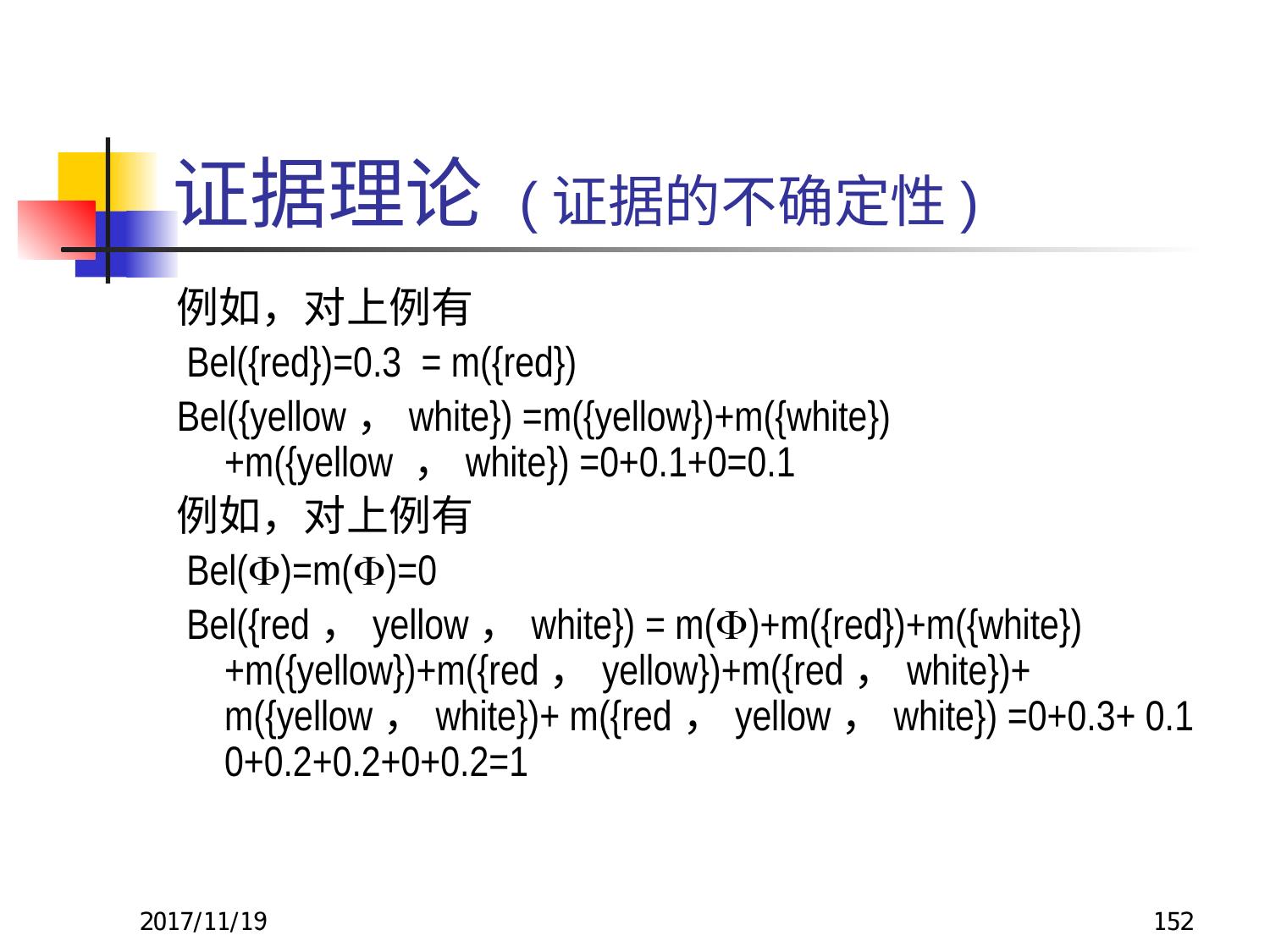

# 证据理论 (证据的不确定性)
例如，对上例有
 Bel({red})=0.3  = m({red})
Bel({yellow，white}) =m({yellow})+m({white})+m({yellow ，white}) =0+0.1+0=0.1
例如，对上例有
 Bel(Φ)=m(Φ)=0
 Bel({red，yellow，white}) = m(Φ)+m({red})+m({white})+m({yellow})+m({red，yellow})+m({red，white})+ m({yellow，white})+ m({red，yellow，white}) =0+0.3+ 0.1 0+0.2+0.2+0+0.2=1
2017/11/19
152